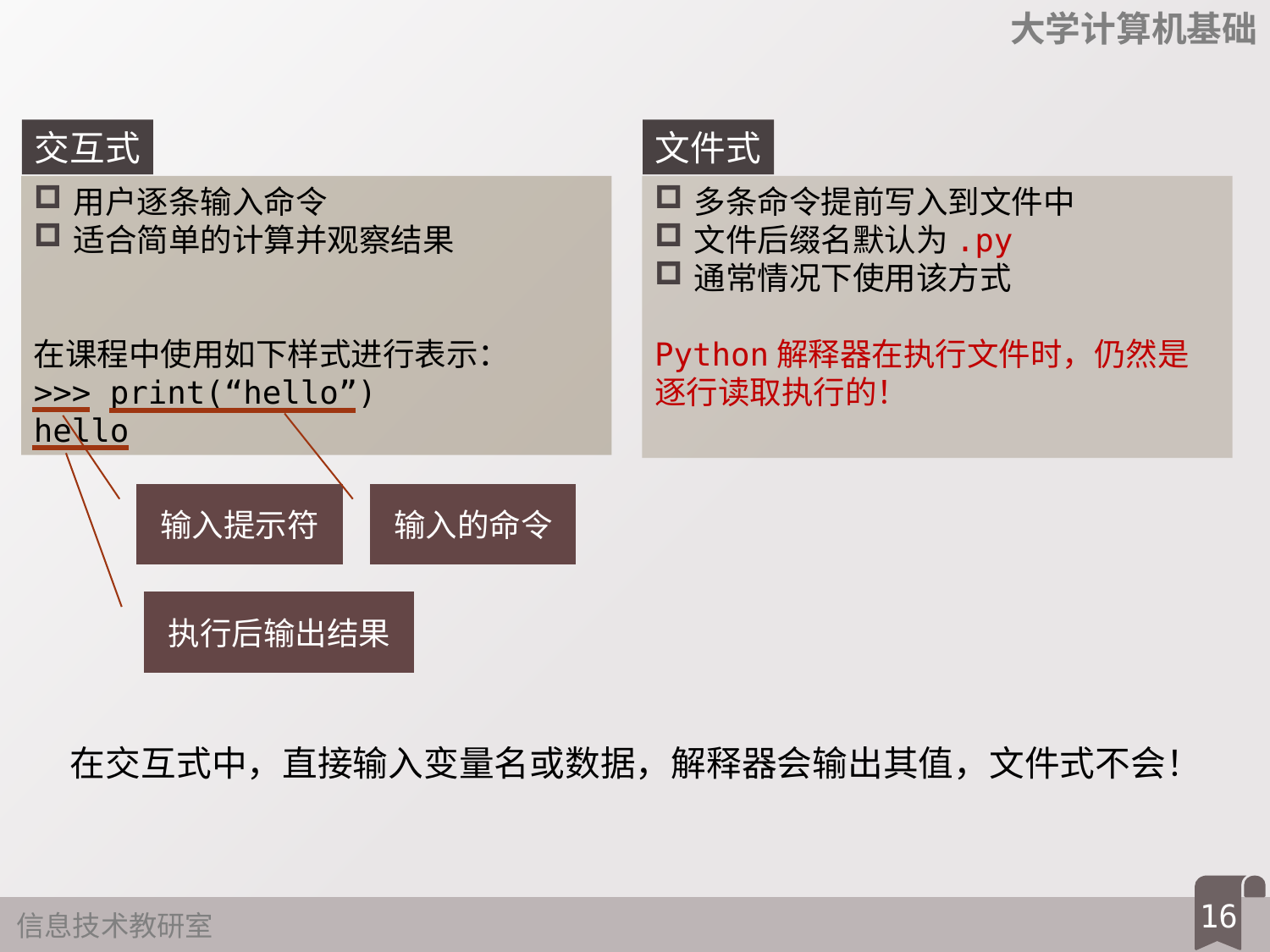

交互式
文件式
用户逐条输入命令
适合简单的计算并观察结果

在课程中使用如下样式进行表示：
>>> print(“hello”)
hello
多条命令提前写入到文件中
文件后缀名默认为.py
通常情况下使用该方式

Python解释器在执行文件时，仍然是逐行读取执行的！
输入提示符
输入的命令
执行后输出结果
在交互式中，直接输入变量名或数据，解释器会输出其值，文件式不会！
16